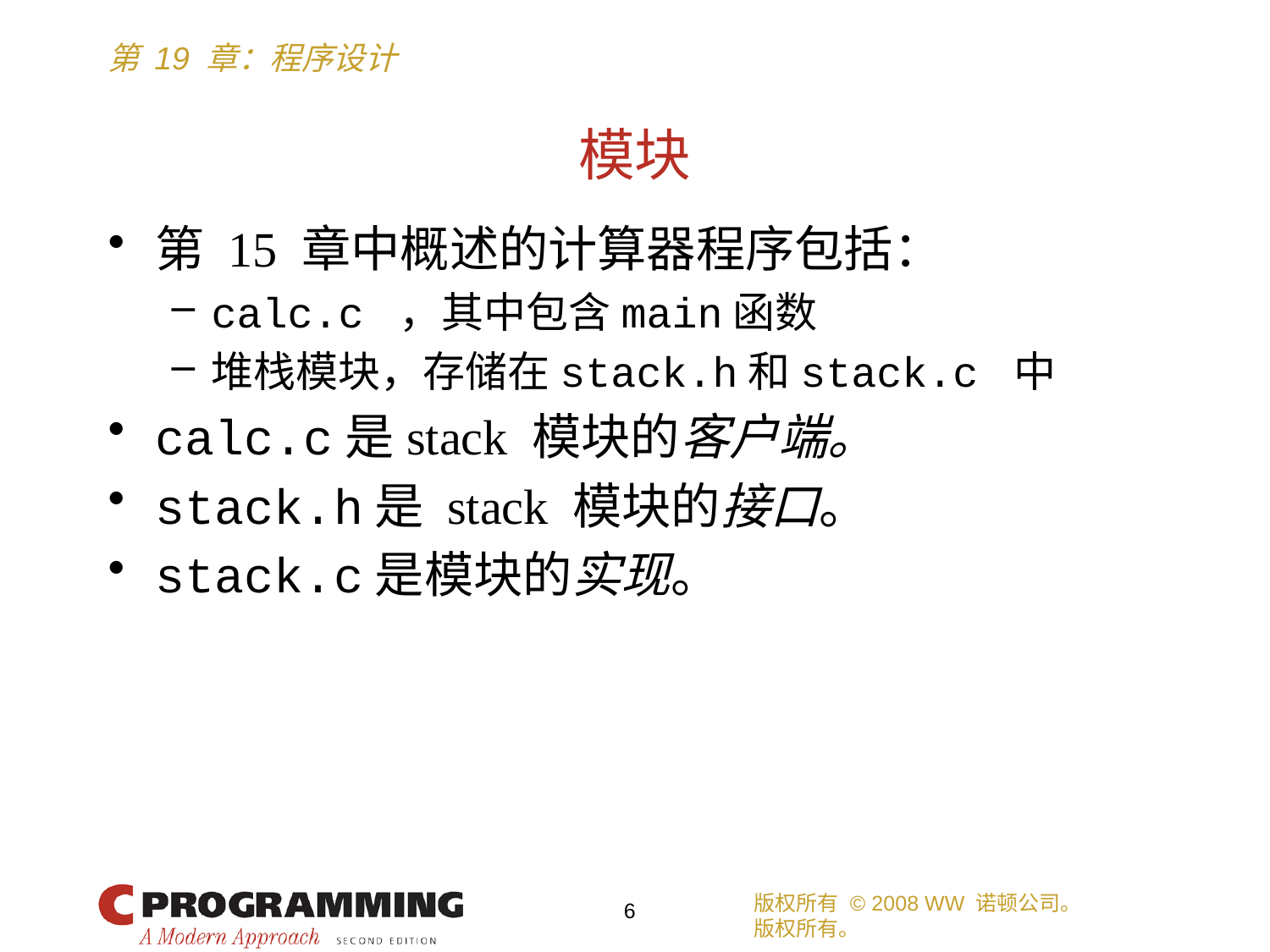

# 模块
第 15 章中概述的计算器程序包括：
calc.c ，其中包含main函数
堆栈模块，存储在stack.h和stack.c 中
calc.c是stack 模块的客户端。
stack.h是 stack 模块的接口。
stack.c是模块的实现。
版权所有 © 2008 WW 诺顿公司。
版权所有。
6